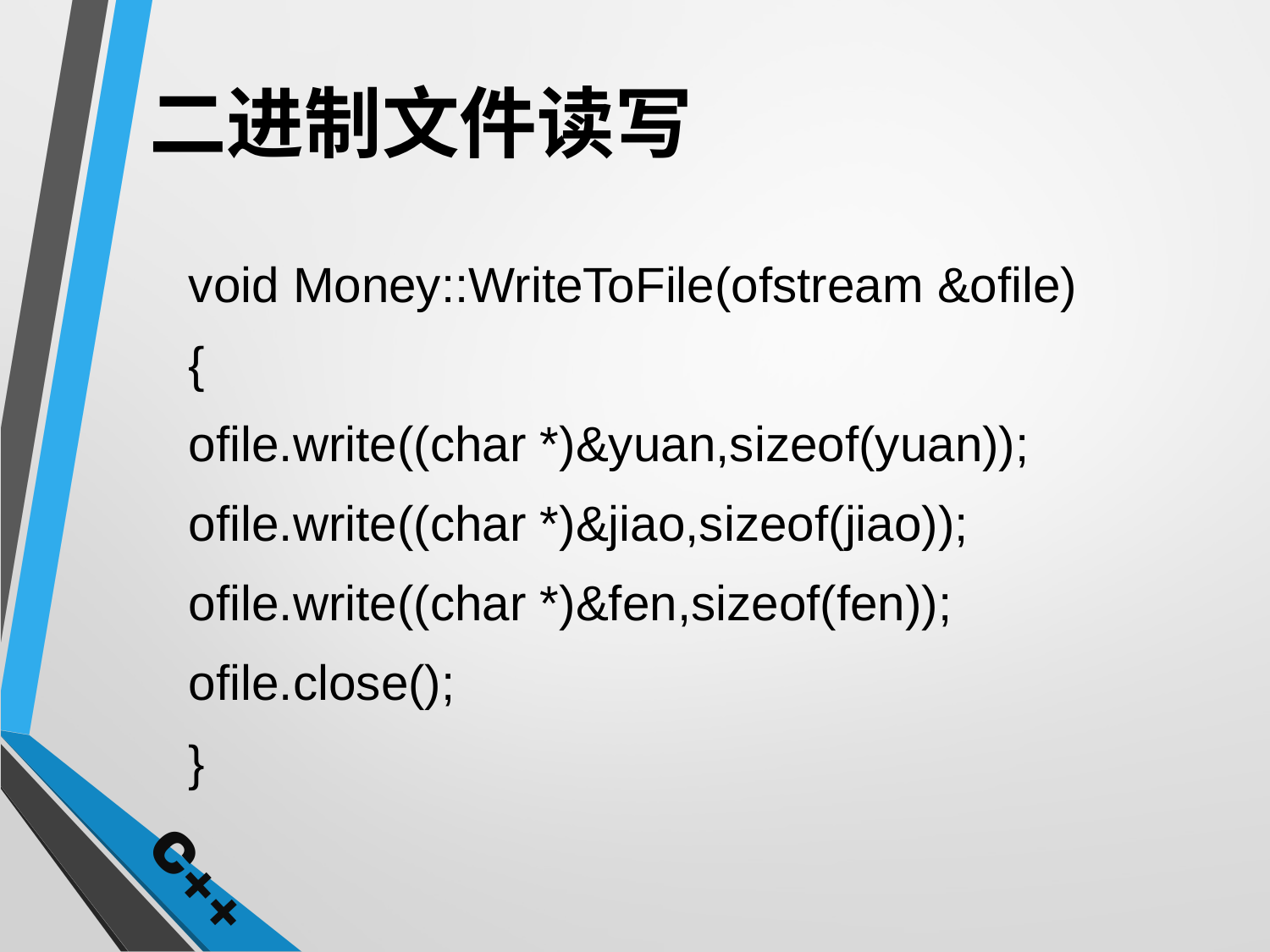

# 二进制文件读写
	void Money::WriteToFile(ofstream &ofile)
	{
	ofile.write((char *)&yuan,sizeof(yuan));
	ofile.write((char *)&jiao,sizeof(jiao));
	ofile.write((char *)&fen,sizeof(fen));
	ofile.close();
	}